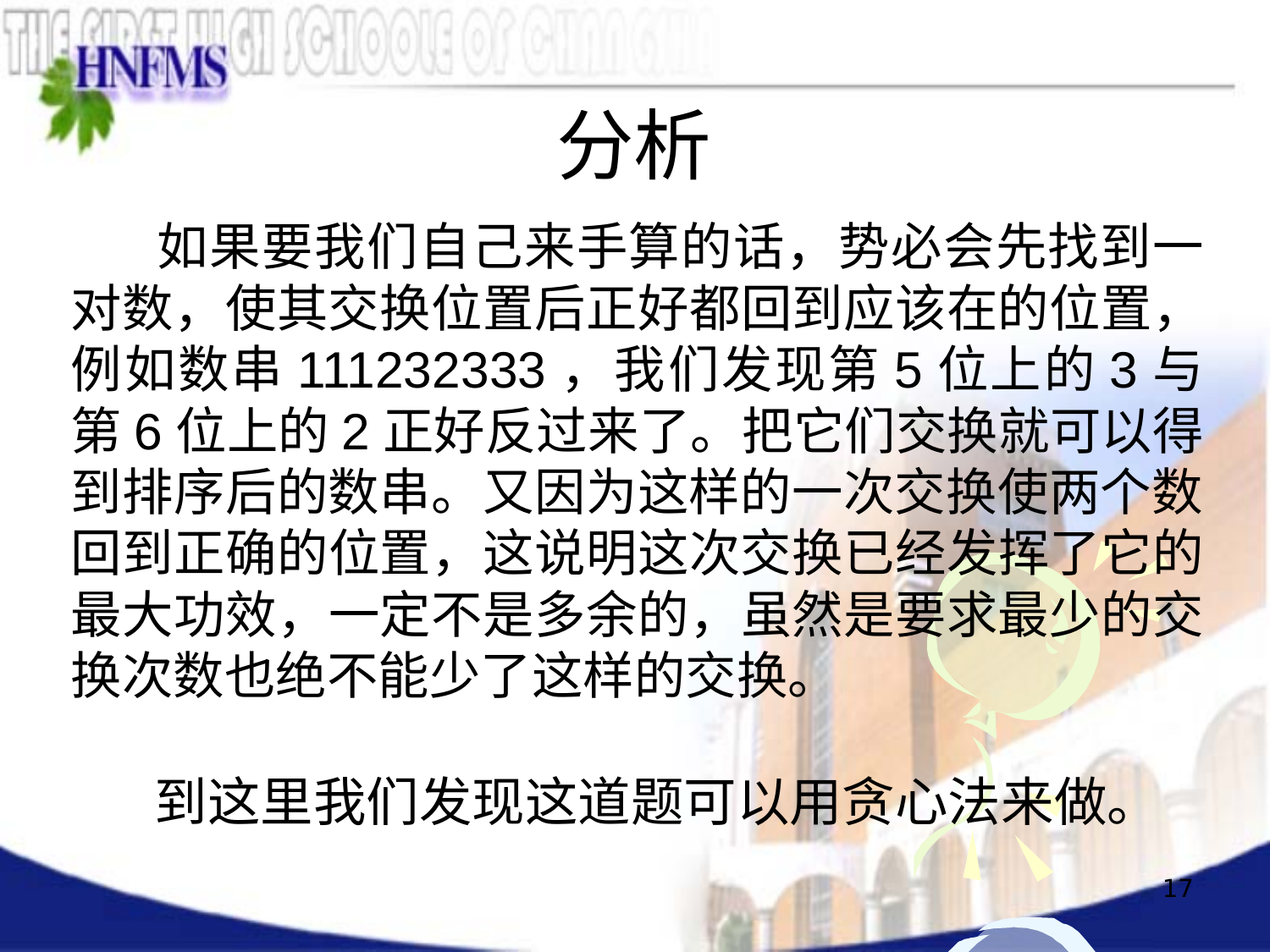

# 分析
      如果要我们自己来手算的话，势必会先找到一对数，使其交换位置后正好都回到应该在的位置，例如数串111232333，我们发现第5位上的3与第6位上的2正好反过来了。把它们交换就可以得到排序后的数串。又因为这样的一次交换使两个数回到正确的位置，这说明这次交换已经发挥了它的最大功效，一定不是多余的，虽然是要求最少的交换次数也绝不能少了这样的交换。

      到这里我们发现这道题可以用贪心法来做。
17